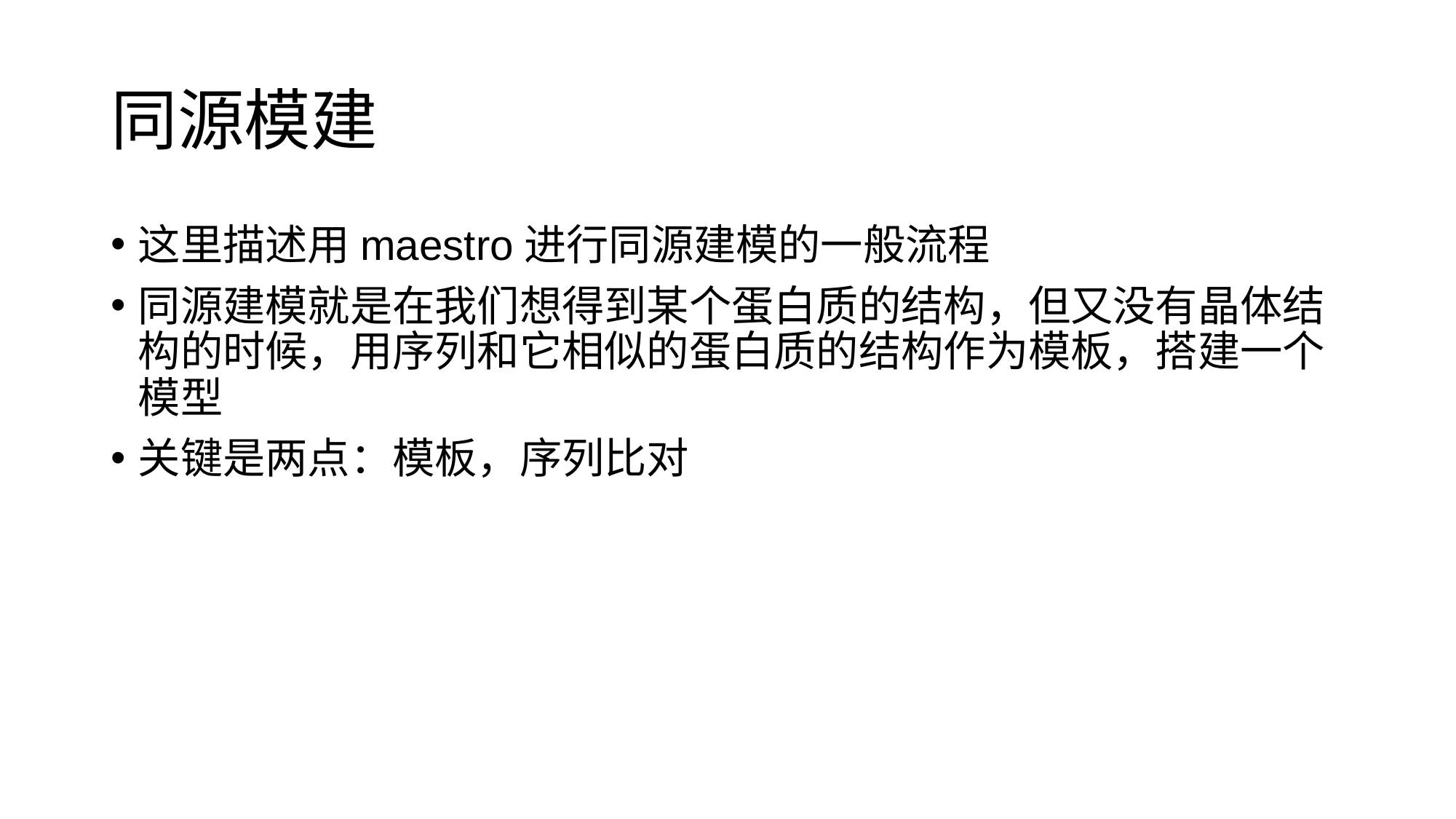

# 同源模建
这里描述用maestro进行同源建模的一般流程
同源建模就是在我们想得到某个蛋白质的结构，但又没有晶体结构的时候，用序列和它相似的蛋白质的结构作为模板，搭建一个模型
关键是两点：模板，序列比对